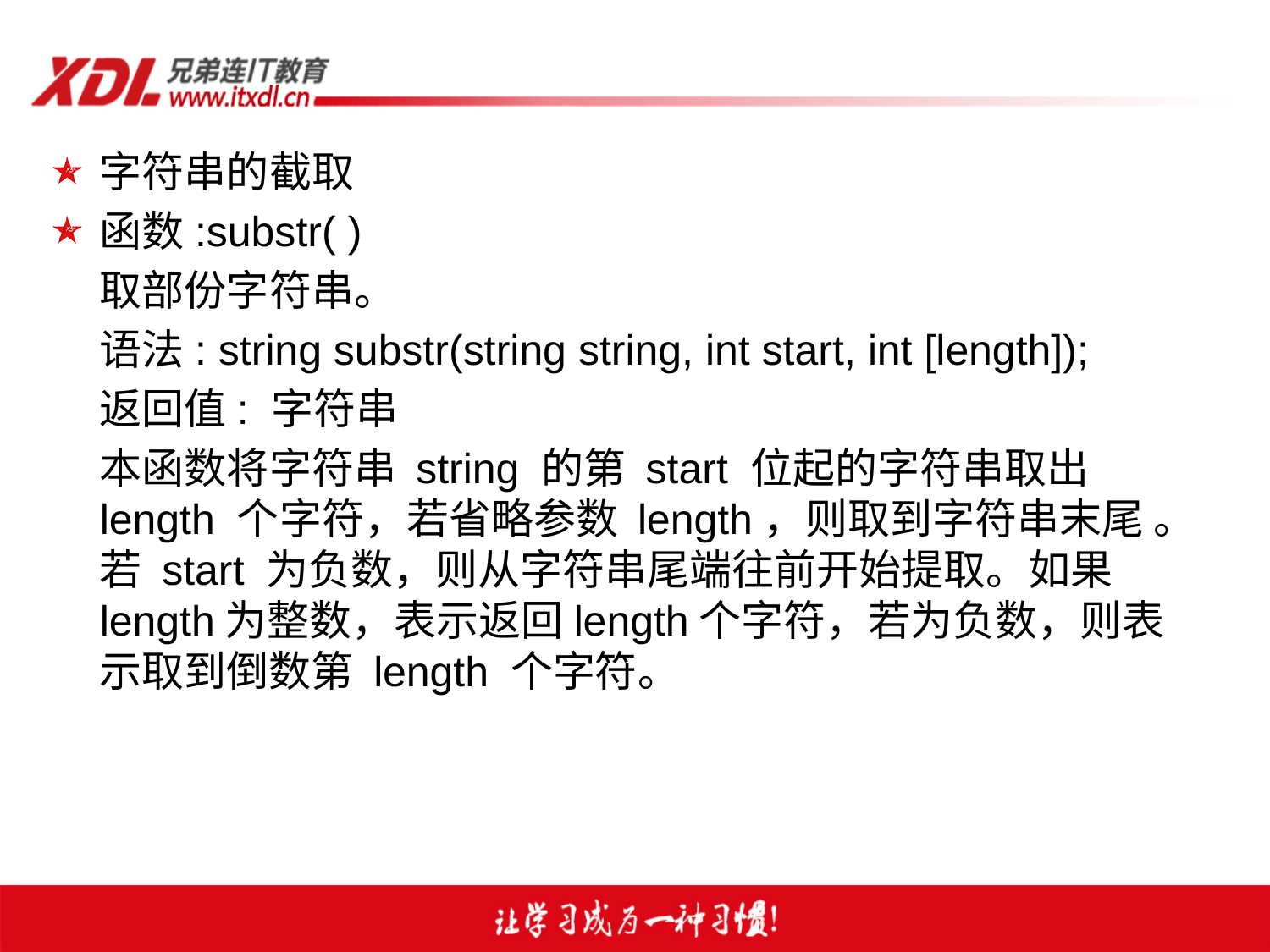

字符串的截取
函数:substr( )
	取部份字符串。
	语法: string substr(string string, int start, int [length]);
	返回值: 字符串
	本函数将字符串 string 的第 start 位起的字符串取出 length 个字符，若省略参数 length，则取到字符串末尾 。若 start 为负数，则从字符串尾端往前开始提取。如果length为整数，表示返回length个字符，若为负数，则表示取到倒数第 length 个字符。